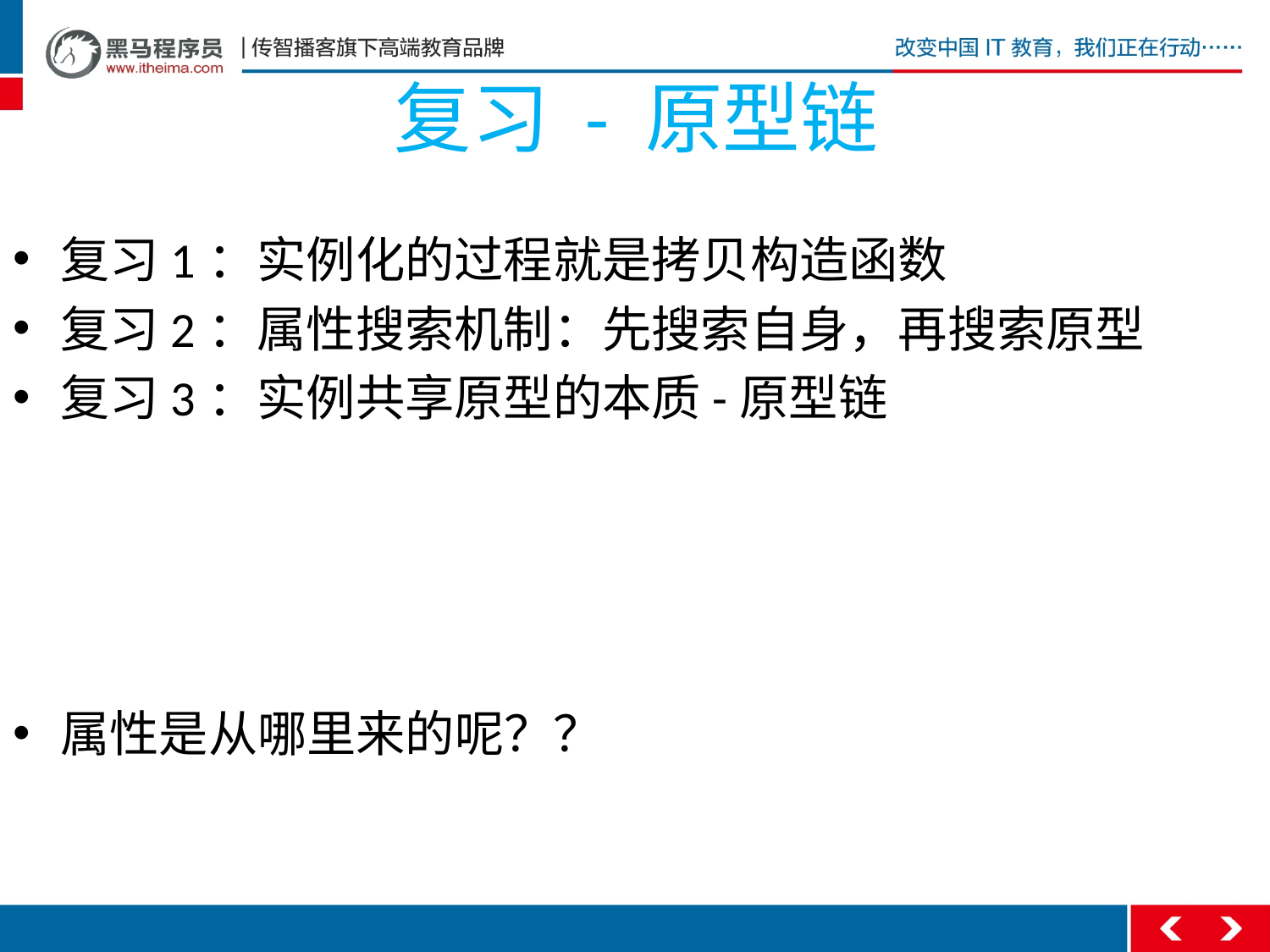

# 复习 - 原型链
复习1：实例化的过程就是拷贝构造函数
复习2：属性搜索机制：先搜索自身，再搜索原型
复习3：实例共享原型的本质-原型链

__proto__
__proto__
__proto__
属性是从哪里来的呢？？